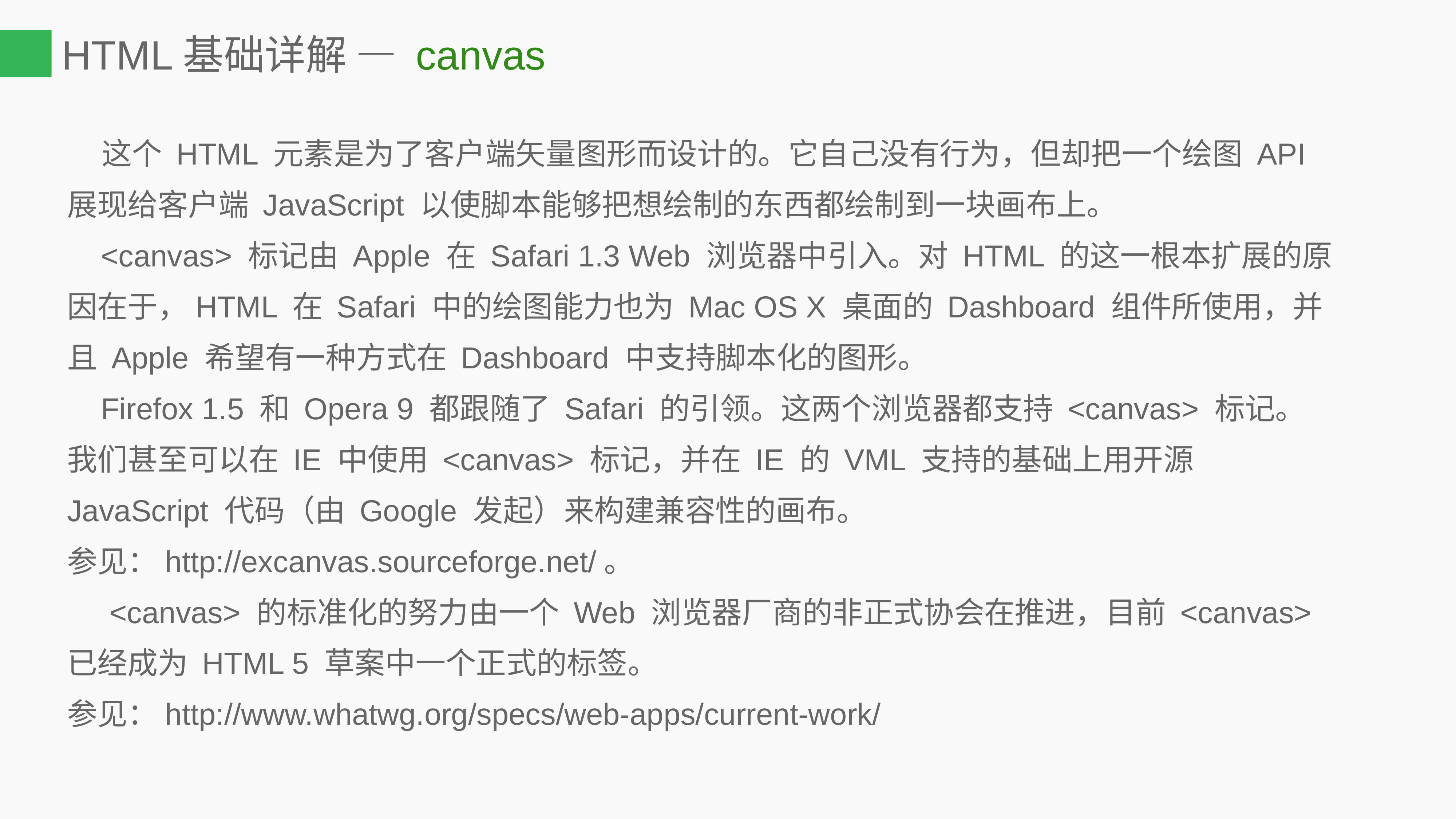

# HTML基础详解 — canvas
    这个 HTML 元素是为了客户端矢量图形而设计的。它自己没有行为，但却把一个绘图 API 展现给客户端 JavaScript 以使脚本能够把想绘制的东西都绘制到一块画布上。
    <canvas> 标记由 Apple 在 Safari 1.3 Web 浏览器中引入。对 HTML 的这一根本扩展的原因在于，HTML 在 Safari 中的绘图能力也为 Mac OS X 桌面的 Dashboard 组件所使用，并且 Apple 希望有一种方式在 Dashboard 中支持脚本化的图形。
    Firefox 1.5 和 Opera 9 都跟随了 Safari 的引领。这两个浏览器都支持 <canvas> 标记。
我们甚至可以在 IE 中使用 <canvas> 标记，并在 IE 的 VML 支持的基础上用开源JavaScript 代码（由 Google 发起）来构建兼容性的画布。 参见：http://excanvas.sourceforge.net/。
     <canvas> 的标准化的努力由一个 Web 浏览器厂商的非正式协会在推进，目前 <canvas> 已经成为 HTML 5 草案中一个正式的标签。 参见：http://www.whatwg.org/specs/web-apps/current-work/